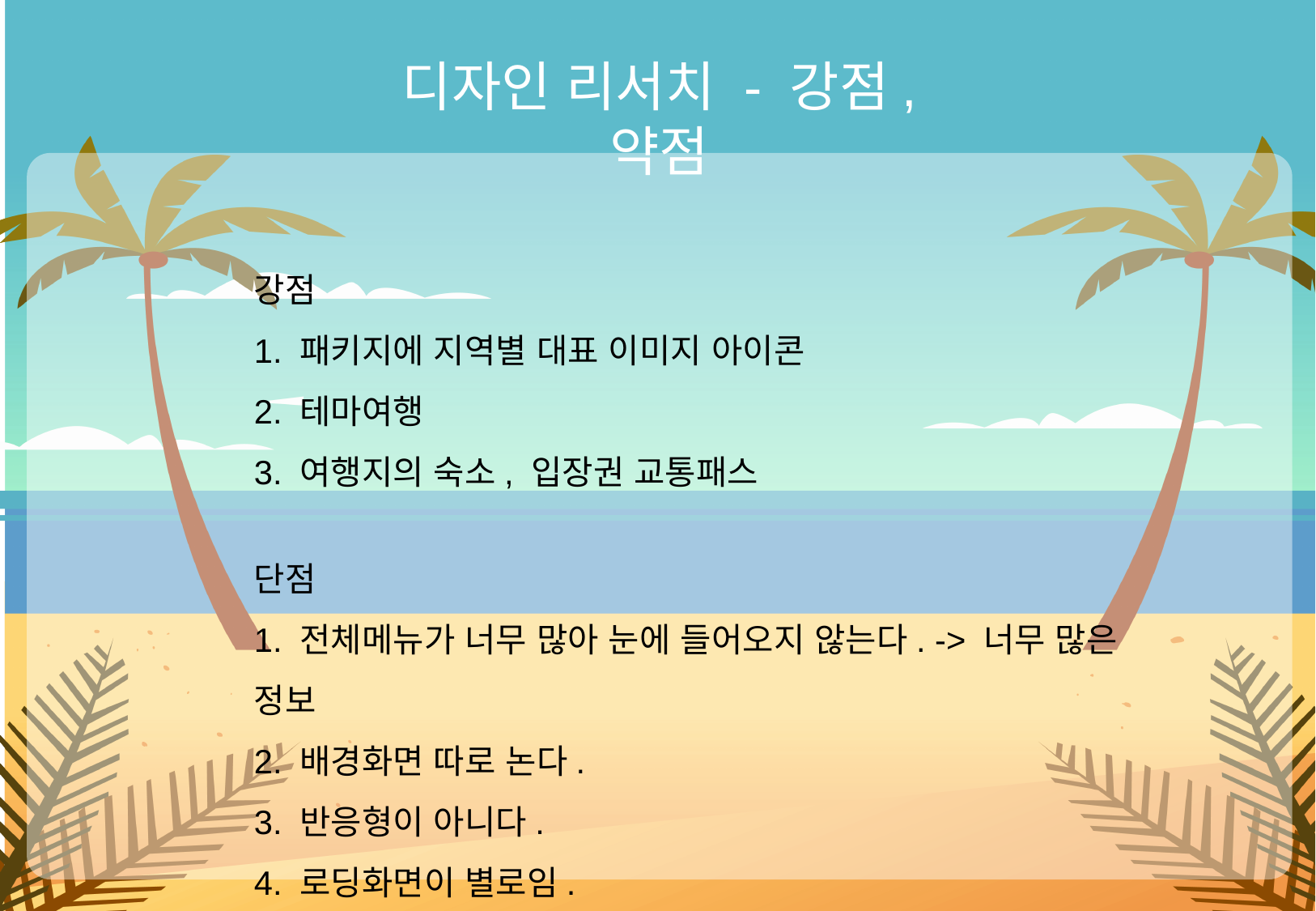

디자인 리서치 - 강점, 약점

강점
1. 패키지에 지역별 대표 이미지 아이콘
2. 테마여행
3. 여행지의 숙소, 입장권 교통패스
단점
1. 전체메뉴가 너무 많아 눈에 들어오지 않는다. -> 너무 많은 정보
2. 배경화면 따로 논다.
3. 반응형이 아니다.
4. 로딩화면이 별로임.